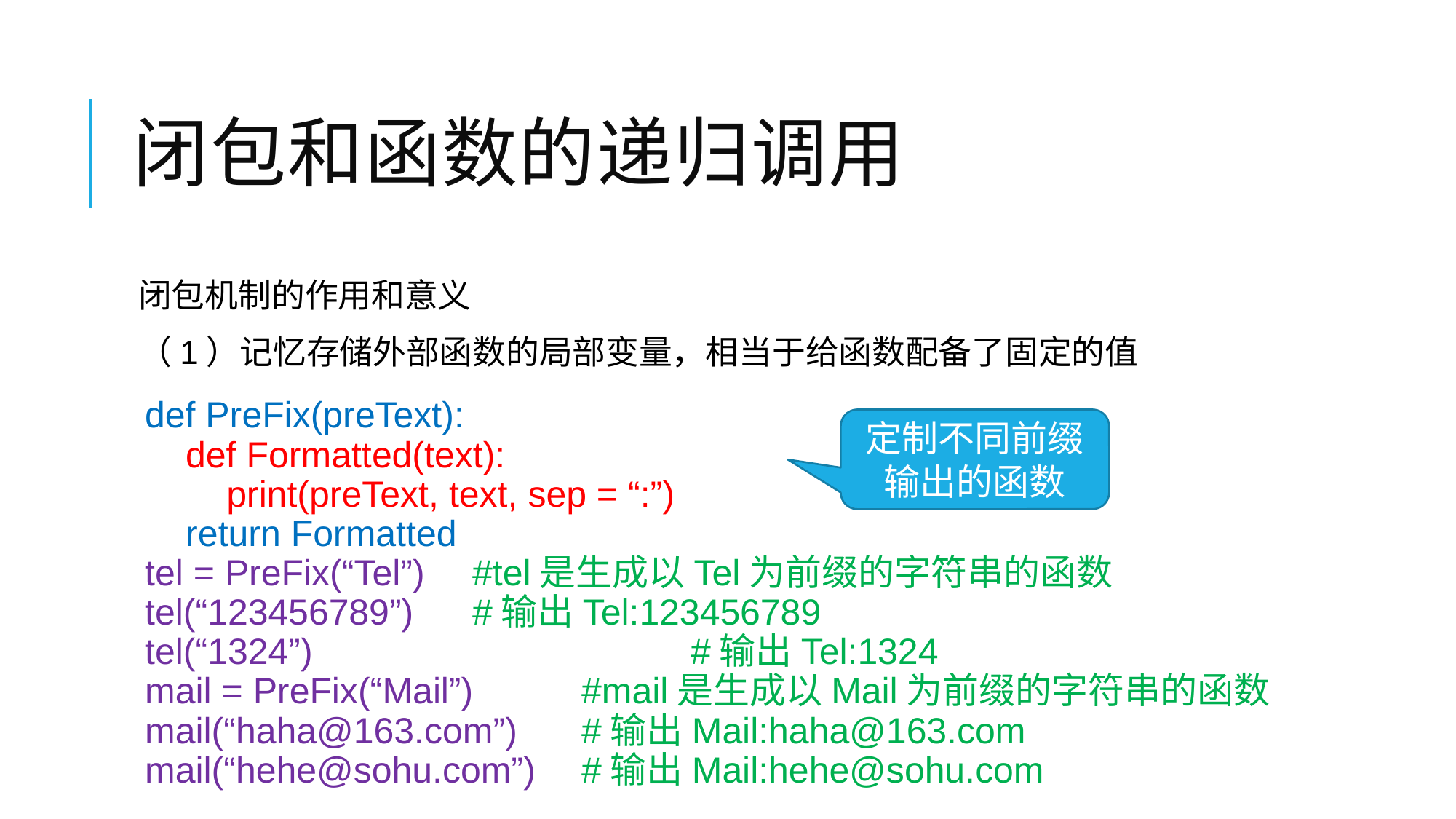

# 闭包和函数的递归调用
闭包机制的作用和意义
（1）记忆存储外部函数的局部变量，相当于给函数配备了固定的值
def PreFix(preText):
    def Formatted(text):
        print(preText, text, sep = “:”)
    return Formatted
tel = PreFix(“Tel”)		#tel是生成以Tel为前缀的字符串的函数
tel(“123456789”)		#输出Tel:123456789
tel(“1324”)				#输出Tel:1324
mail = PreFix(“Mail”)	#mail是生成以Mail为前缀的字符串的函数
mail(“haha@163.com”)	#输出Mail:haha@163.com
mail(“hehe@sohu.com”)	#输出Mail:hehe@sohu.com
定制不同前缀输出的函数